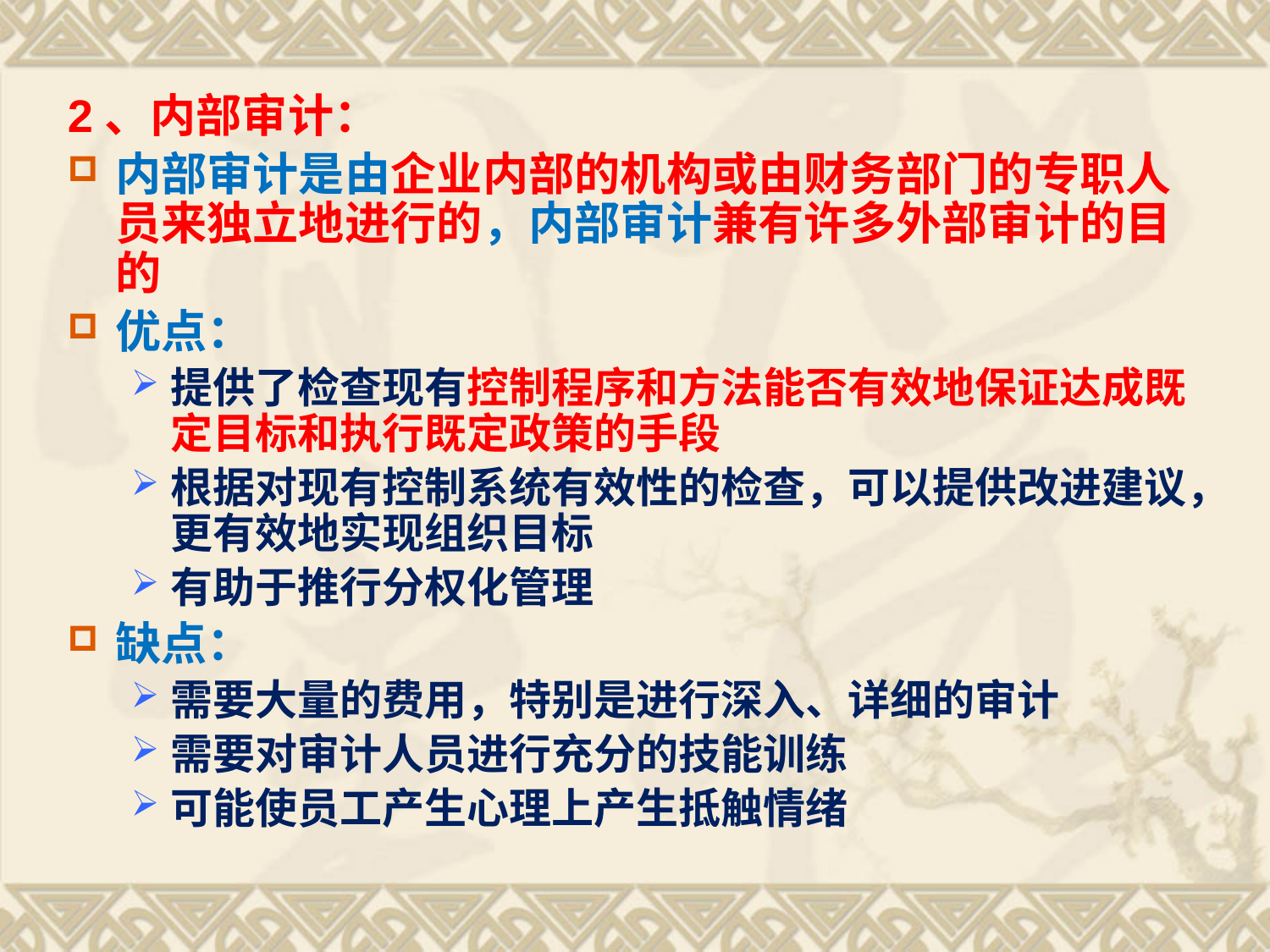

2、内部审计：
内部审计是由企业内部的机构或由财务部门的专职人员来独立地进行的，内部审计兼有许多外部审计的目的
优点：
提供了检查现有控制程序和方法能否有效地保证达成既定目标和执行既定政策的手段
根据对现有控制系统有效性的检查，可以提供改进建议，更有效地实现组织目标
有助于推行分权化管理
缺点：
需要大量的费用，特别是进行深入、详细的审计
需要对审计人员进行充分的技能训练
可能使员工产生心理上产生抵触情绪